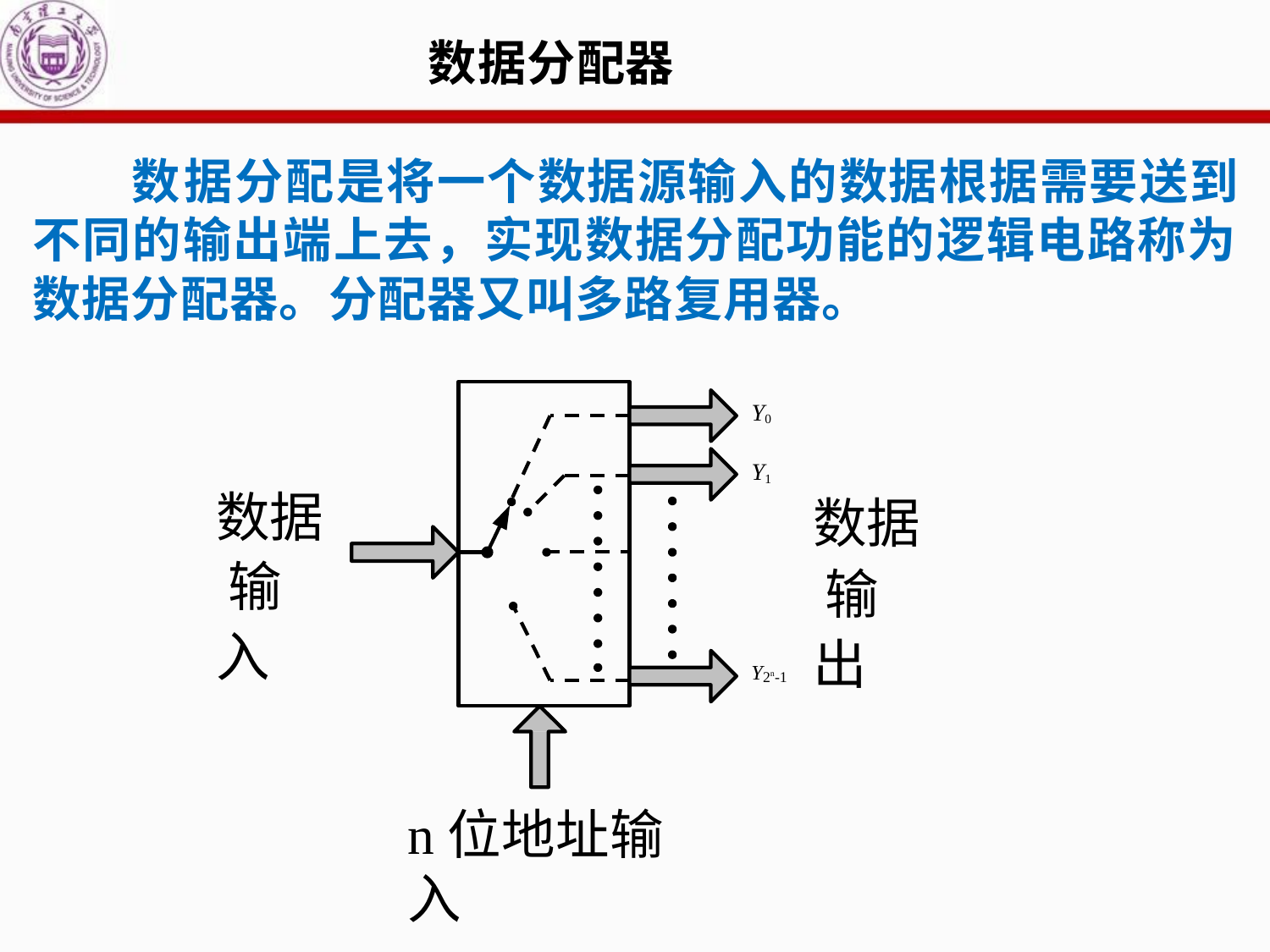

# 数据分配器
数据分配是将一个数据源输入的数据根据需要送到不同的输出端上去，实现数据分配功能的逻辑电路称为数据分配器。分配器又叫多路复用器。

Y0

Y1

数据  输入
数据  输出

Y2n-1

n位地址输入